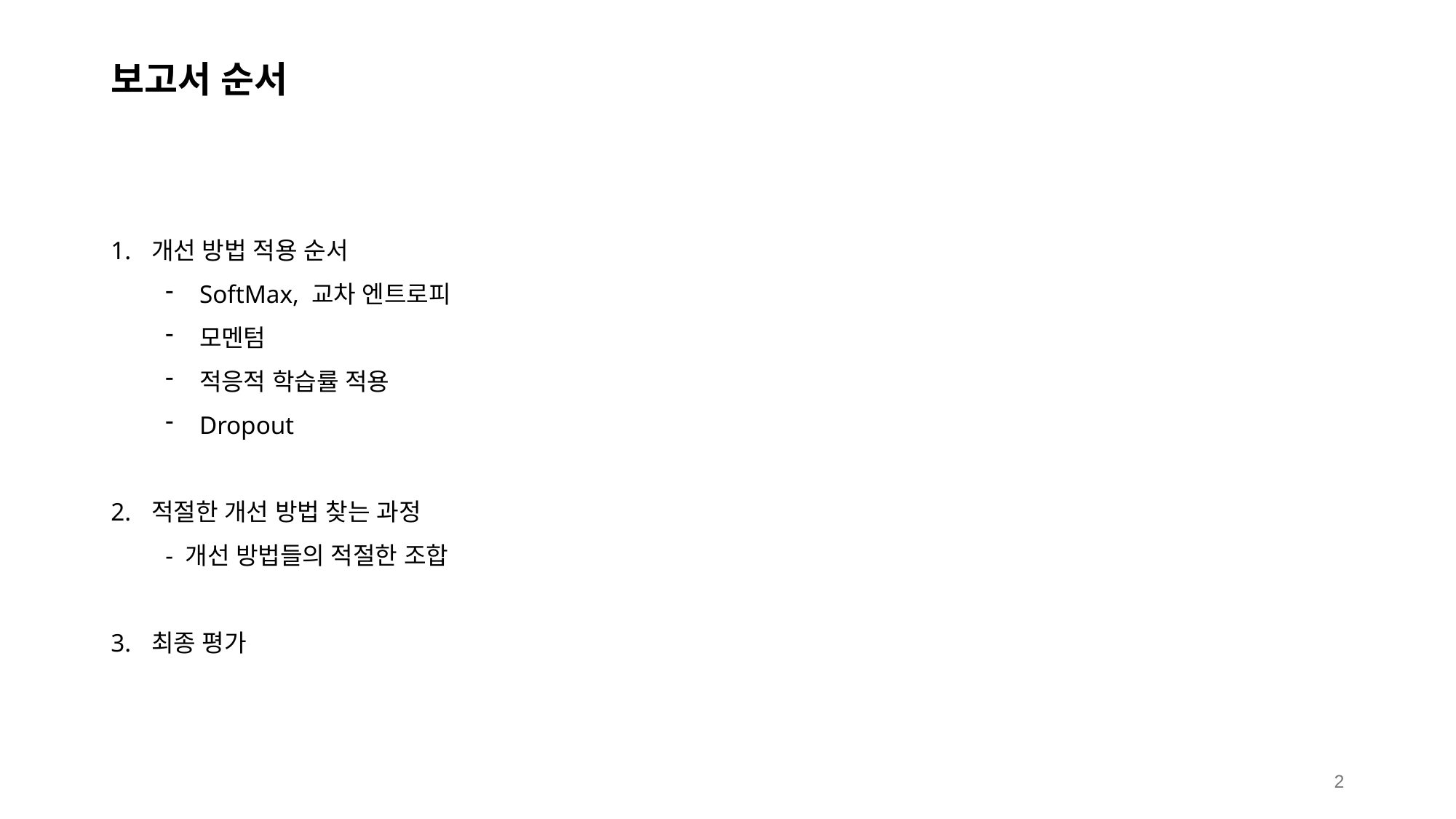

# 보고서 순서
개선 방법 적용 순서
SoftMax, 교차 엔트로피
모멘텀
적응적 학습률 적용
Dropout

적절한 개선 방법 찾는 과정
- 개선 방법들의 적절한 조합

최종 평가
2